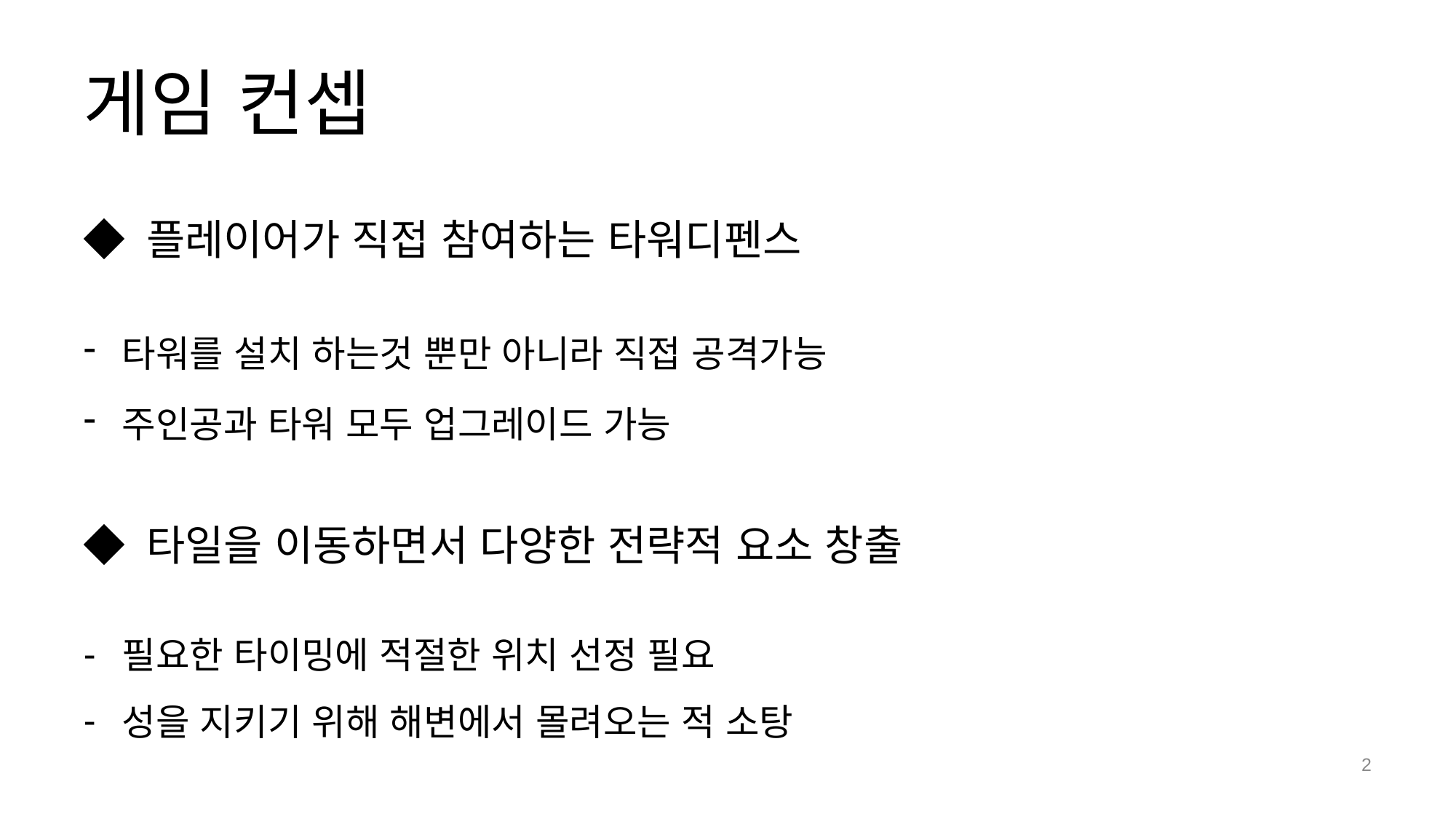

# 게임 컨셉
◆ 플레이어가 직접 참여하는 타워디펜스

타워를 설치 하는것 뿐만 아니라 직접 공격가능
주인공과 타워 모두 업그레이드 가능

◆ 타일을 이동하면서 다양한 전략적 요소 창출

필요한 타이밍에 적절한 위치 선정 필요
성을 지키기 위해 해변에서 몰려오는 적 소탕

2